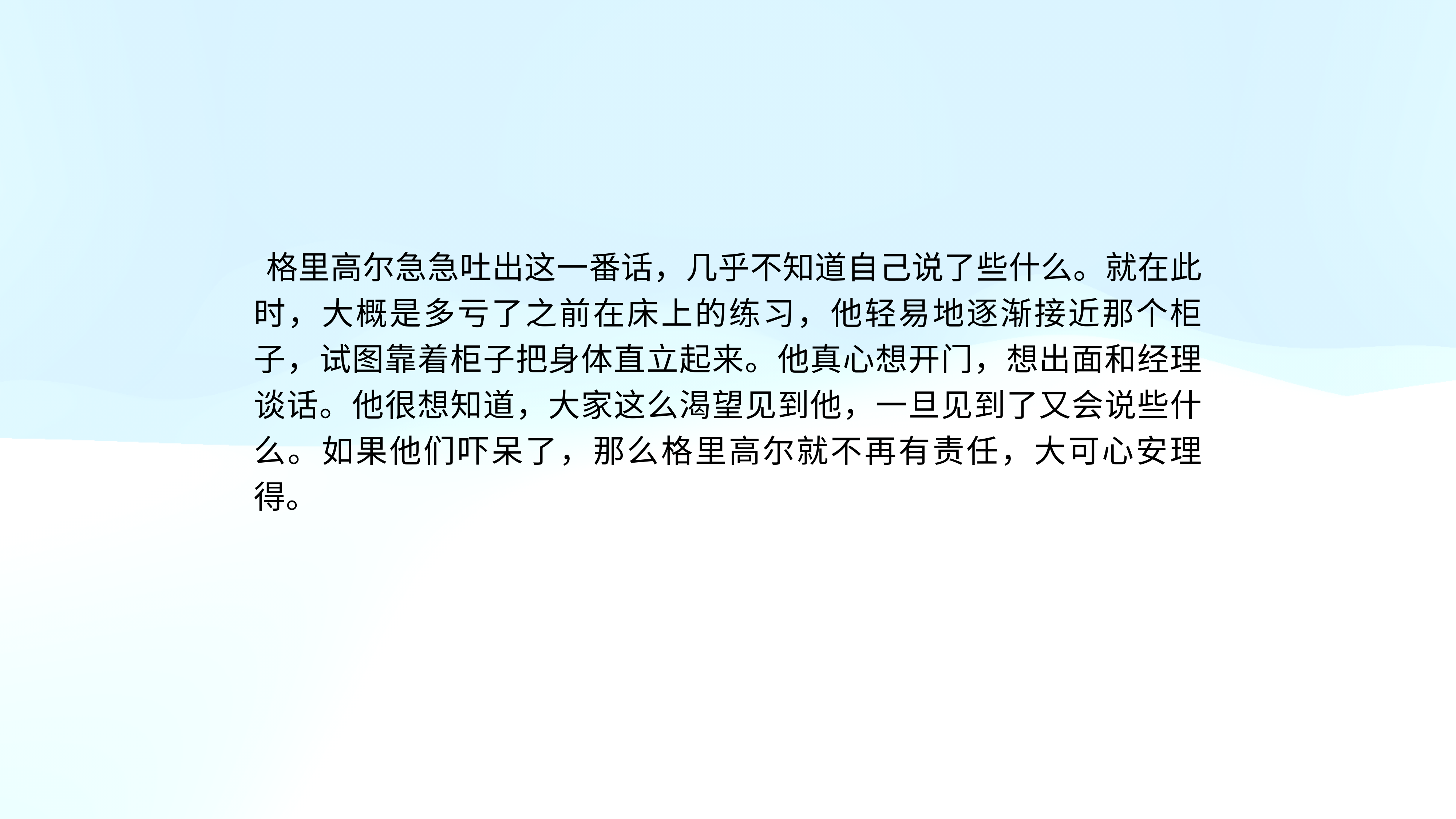

格里高尔急急吐出这一番话，几乎不知道自己说了些什么。就在此时，大概是多亏了之前在床上的练习，他轻易地逐渐接近那个柜子，试图靠着柜子把身体直立起来。他真心想开门，想出面和经理谈话。他很想知道，大家这么渴望见到他，一旦见到了又会说些什么。如果他们吓呆了，那么格里高尔就不再有责任，大可心安理得。